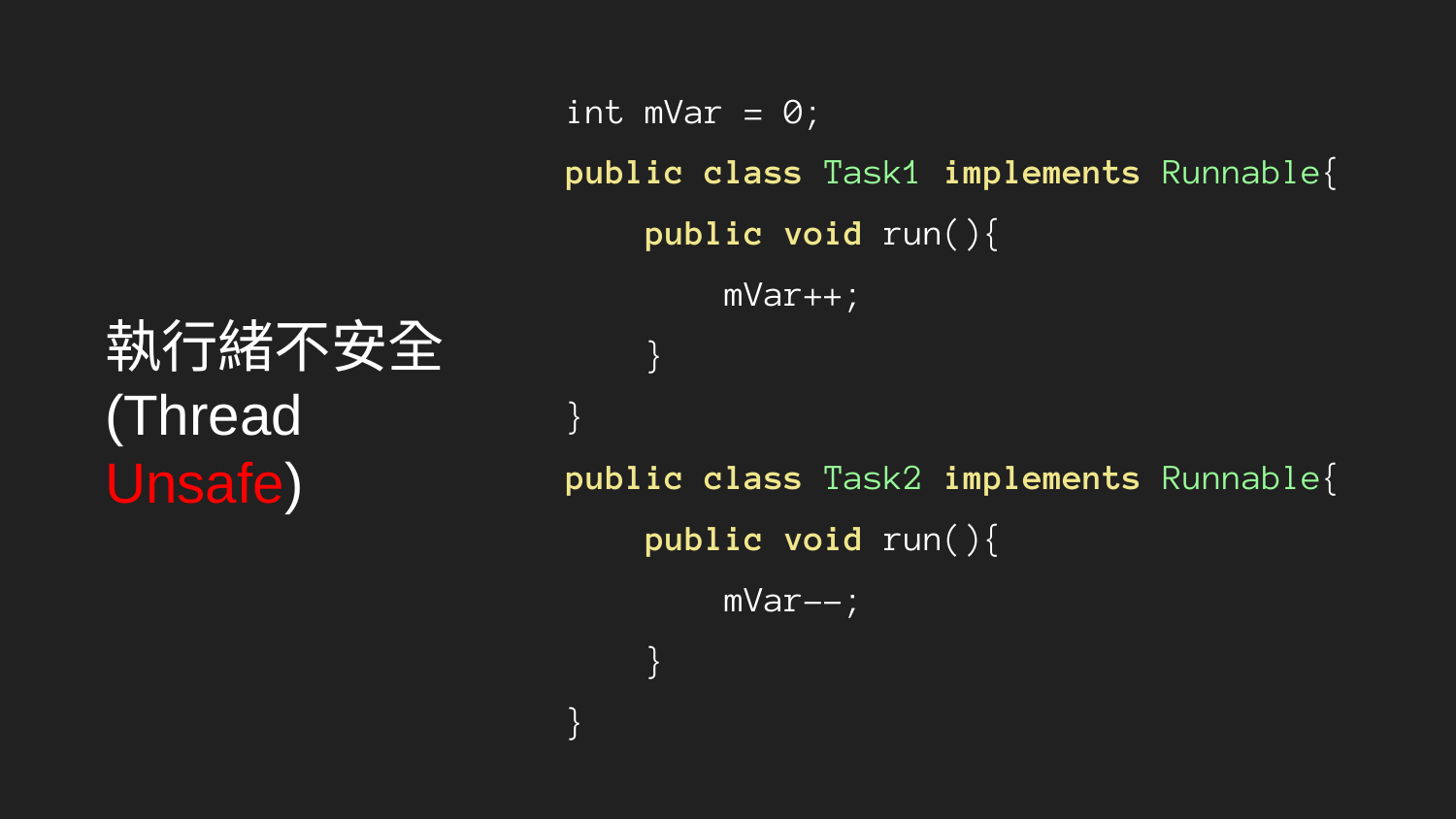

int mVar = 0;
public class Task1 implements Runnable{
    public void run(){
        mVar++;
    }
}
public class Task2 implements Runnable{
    public void run(){
        mVar--;
    }
}
# 執行緒不安全
(Thread Unsafe)